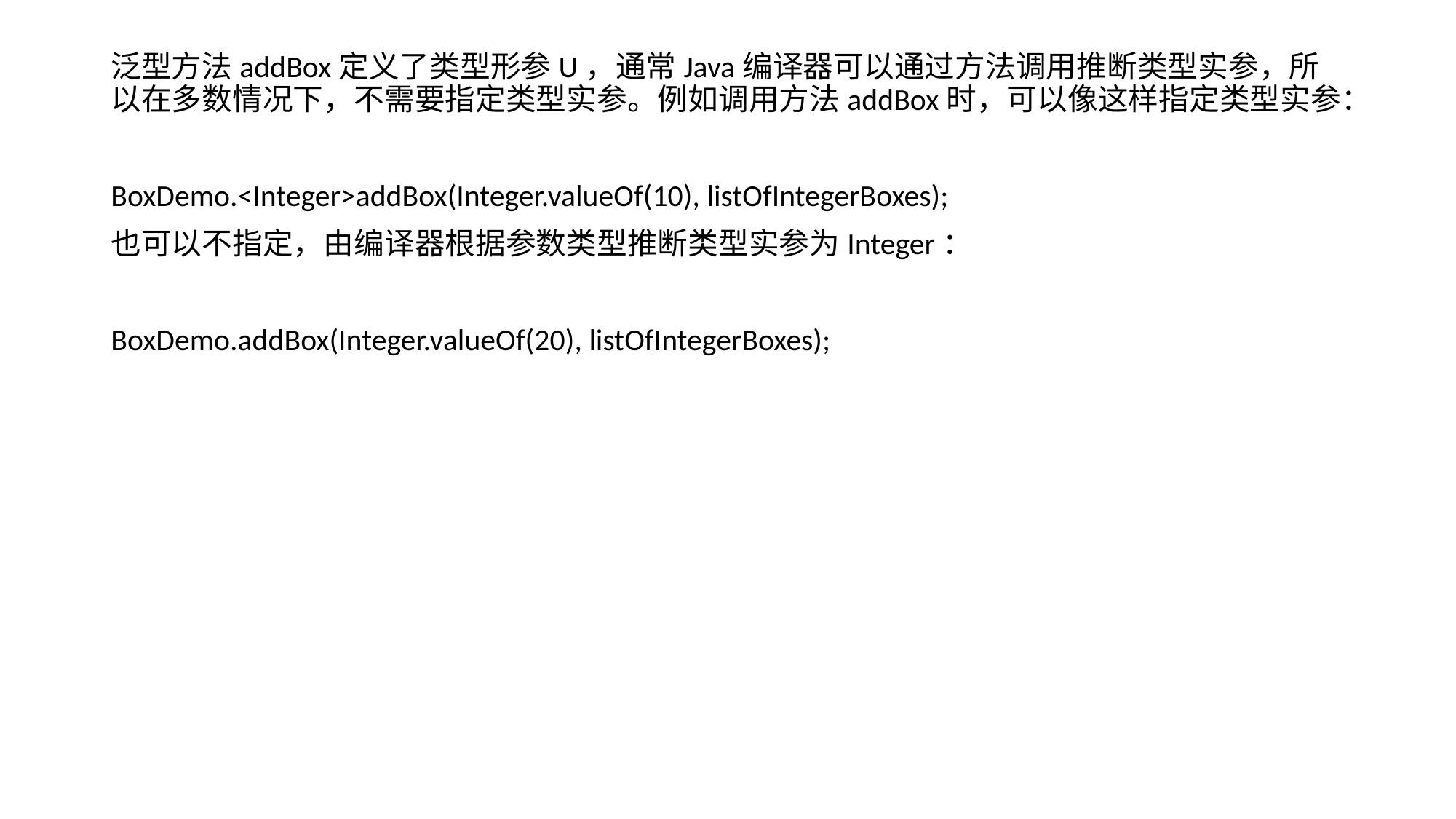

泛型方法addBox定义了类型形参U，通常Java编译器可以通过方法调用推断类型实参，所以在多数情况下，不需要指定类型实参。例如调用方法addBox时，可以像这样指定类型实参：

BoxDemo.<Integer>addBox(Integer.valueOf(10), listOfIntegerBoxes);
也可以不指定，由编译器根据参数类型推断类型实参为Integer：

BoxDemo.addBox(Integer.valueOf(20), listOfIntegerBoxes);